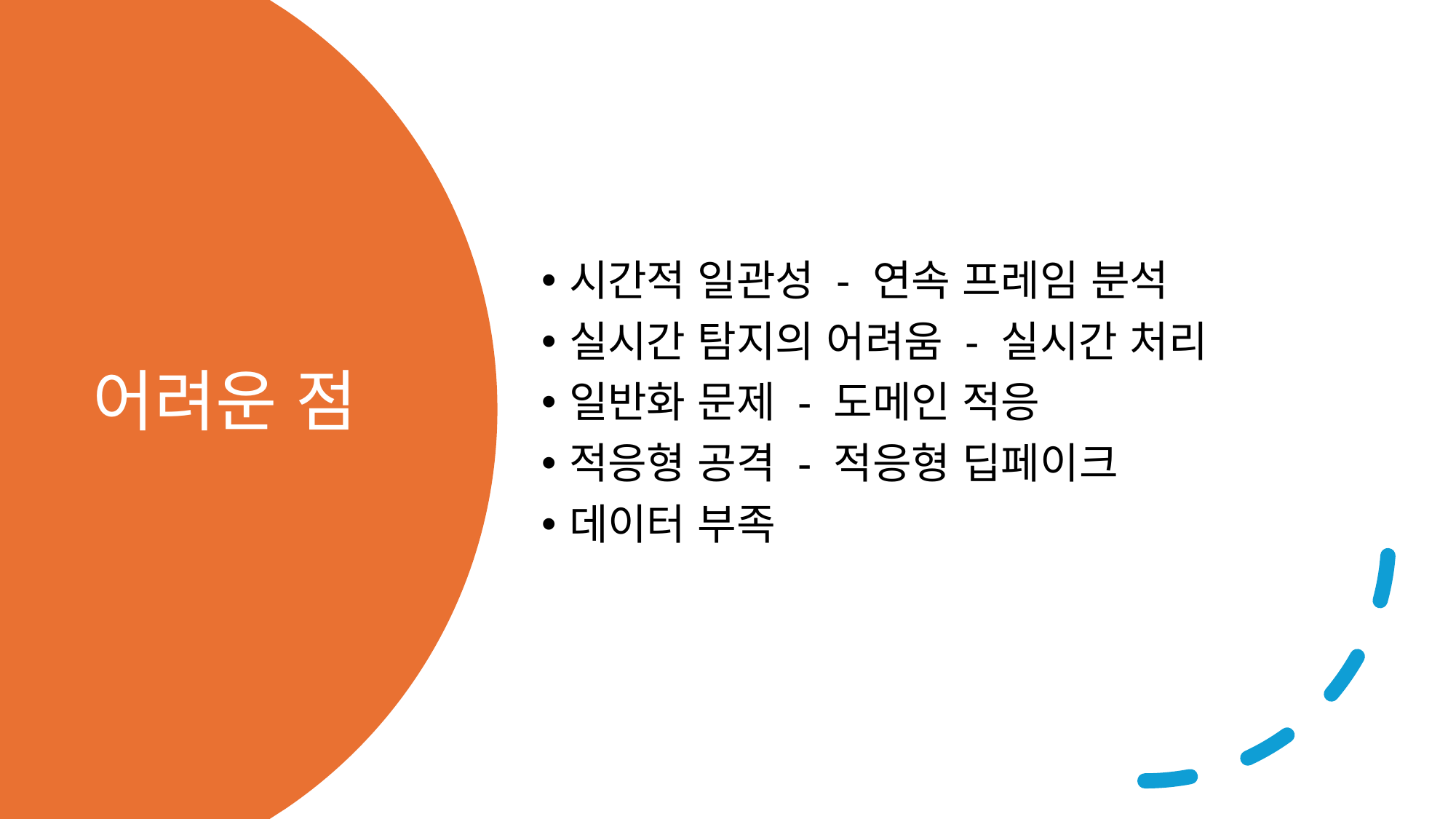

시간적 일관성 - 연속 프레임 분석
실시간 탐지의 어려움 - 실시간 처리
일반화 문제 - 도메인 적응
적응형 공격 - 적응형 딥페이크
데이터 부족
# 어려운 점